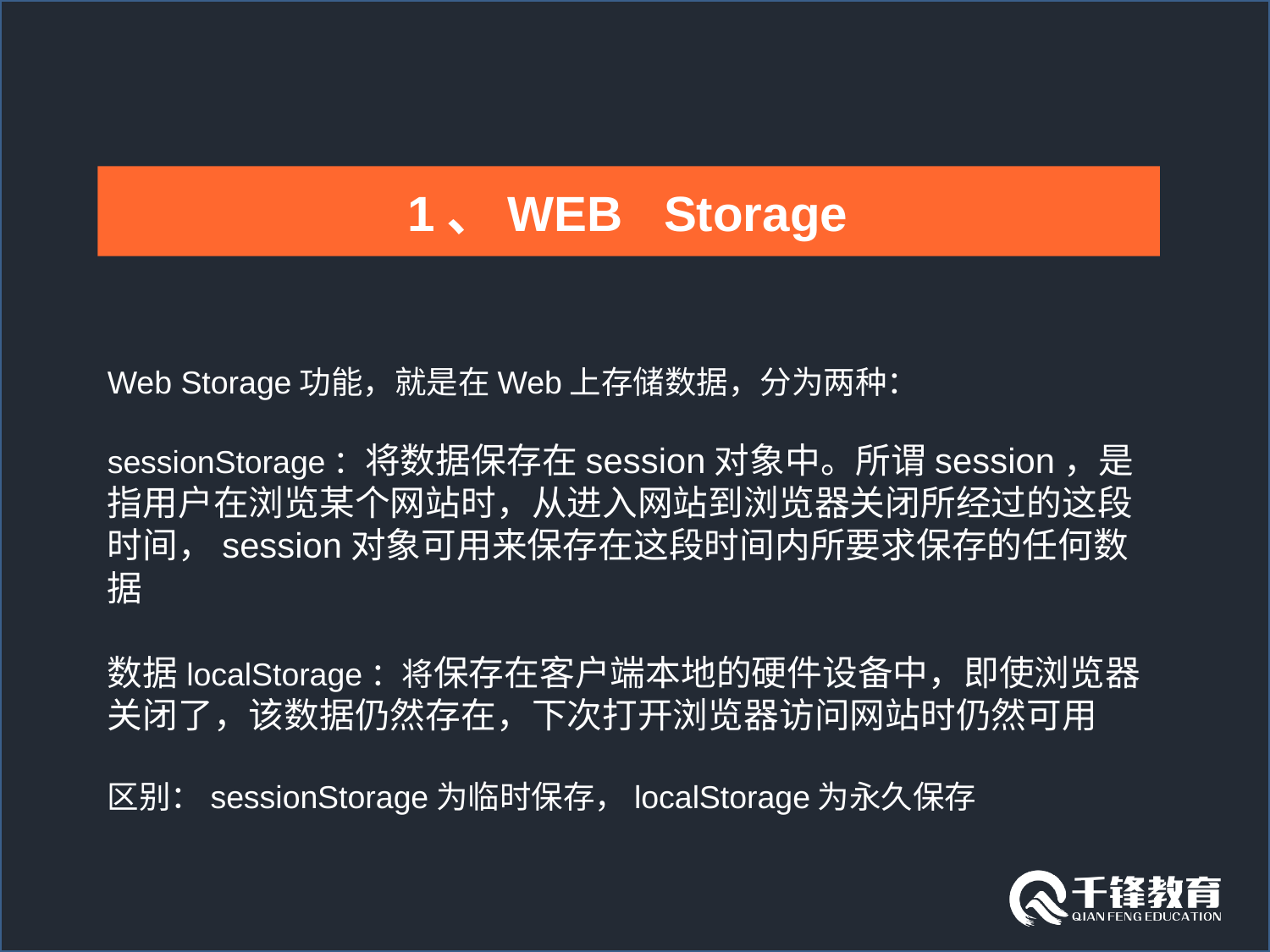

1、WEB   Storage
Web Storage功能，就是在Web上存储数据，分为两种：

sessionStorage：将数据保存在session对象中。所谓session，是指用户在浏览某个网站时，从进入网站到浏览器关闭所经过的这段时间，session对象可用来保存在这段时间内所要求保存的任何数据

数据localStorage：将保存在客户端本地的硬件设备中，即使浏览器关闭了，该数据仍然存在，下次打开浏览器访问网站时仍然可用

区别：sessionStorage为临时保存，localStorage为永久保存